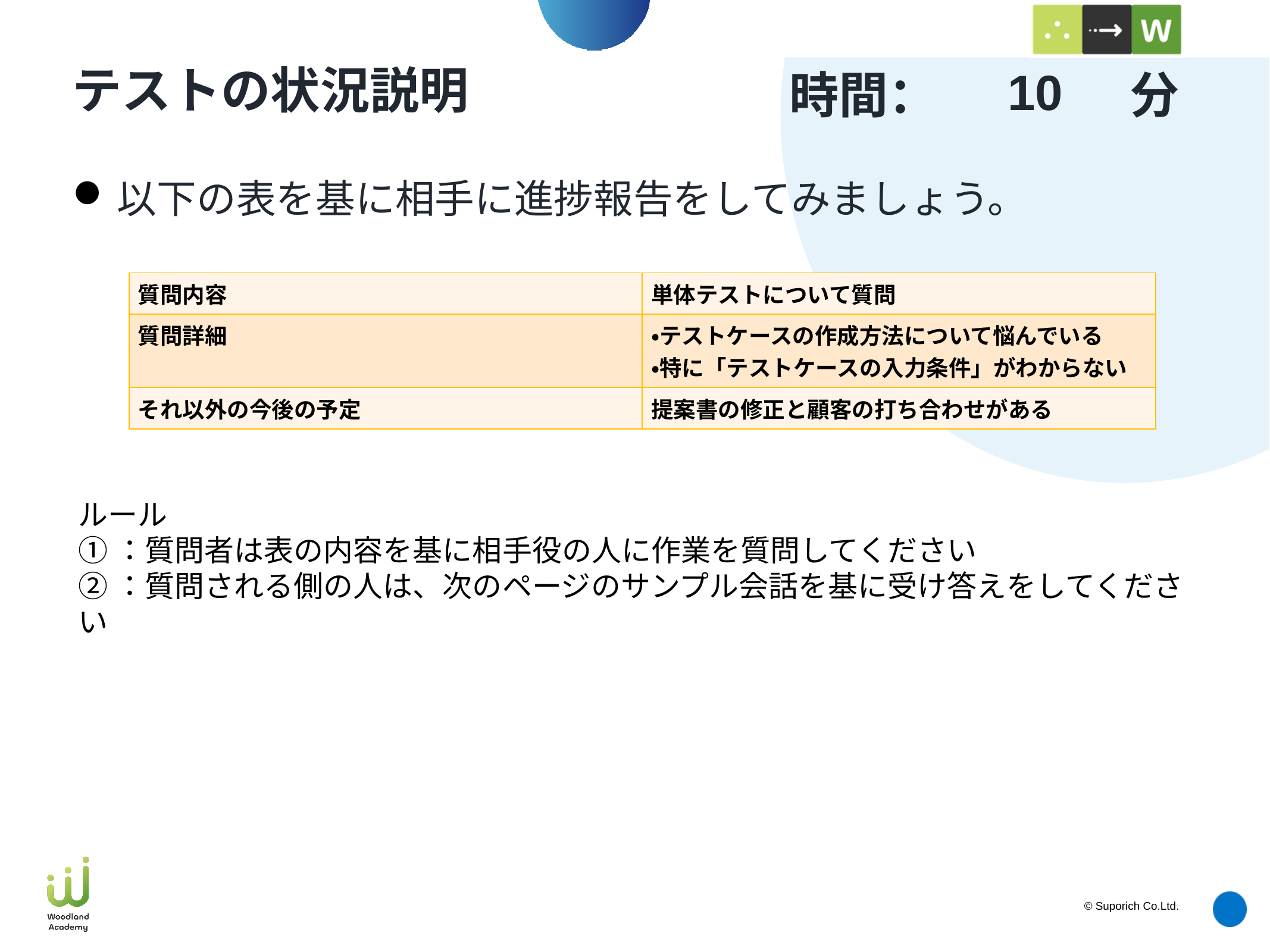

10
# テストの状況説明
以下の表を基に相手に進捗報告をしてみましょう。
| 質問内容 | 単体テストについて質問 |
| --- | --- |
| 質問詳細 | ・テストケースの作成方法について悩んでいる ・特に「テストケースの入力条件」がわからない |
| それ以外の今後の予定 | 提案書の修正と顧客の打ち合わせがある |
ルール
①：質問者は表の内容を基に相手役の人に作業を質問してください
②：質問される側の人は、次のページのサンプル会話を基に受け答えをしてください